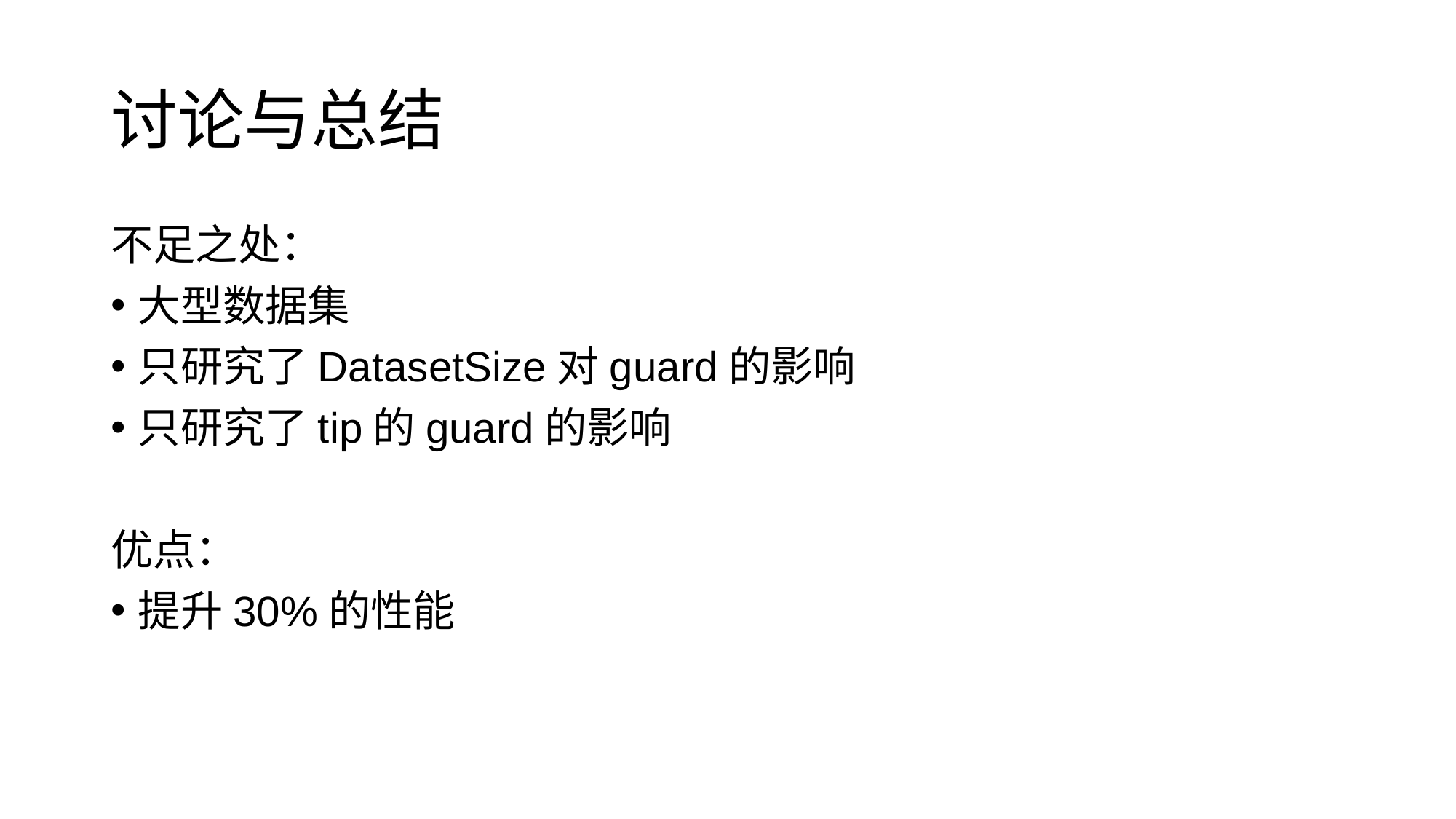

# 讨论与总结
不足之处：
大型数据集
只研究了DatasetSize对guard的影响
只研究了tip的guard的影响

优点：
提升30%的性能